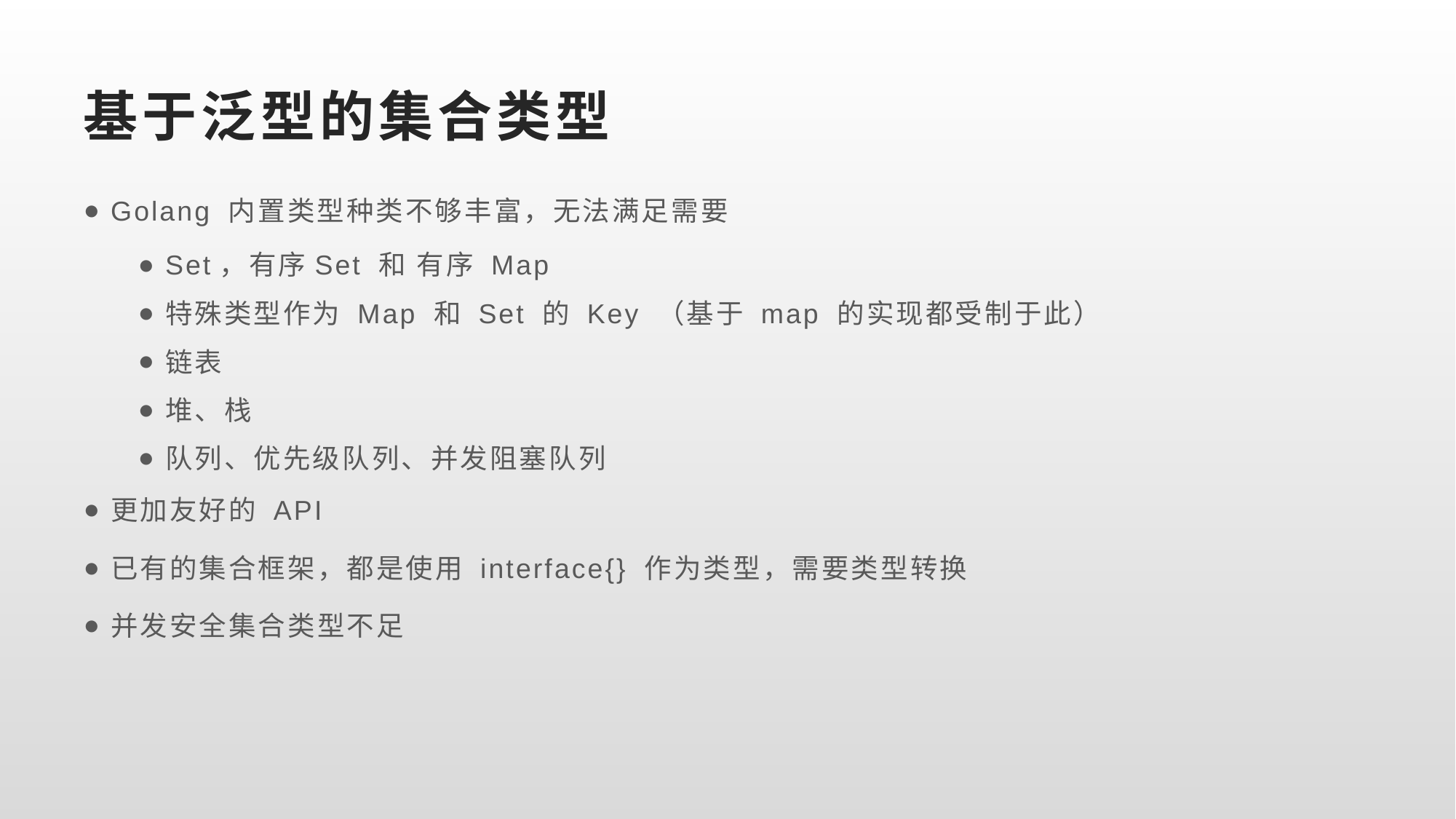

# 基于泛型的集合类型
Golang 内置类型种类不够丰富，无法满足需要
Set，有序Set 和 有序 Map
特殊类型作为 Map 和 Set 的 Key （基于 map 的实现都受制于此）
链表
堆、栈
队列、优先级队列、并发阻塞队列
更加友好的 API
已有的集合框架，都是使用 interface{} 作为类型，需要类型转换
并发安全集合类型不足